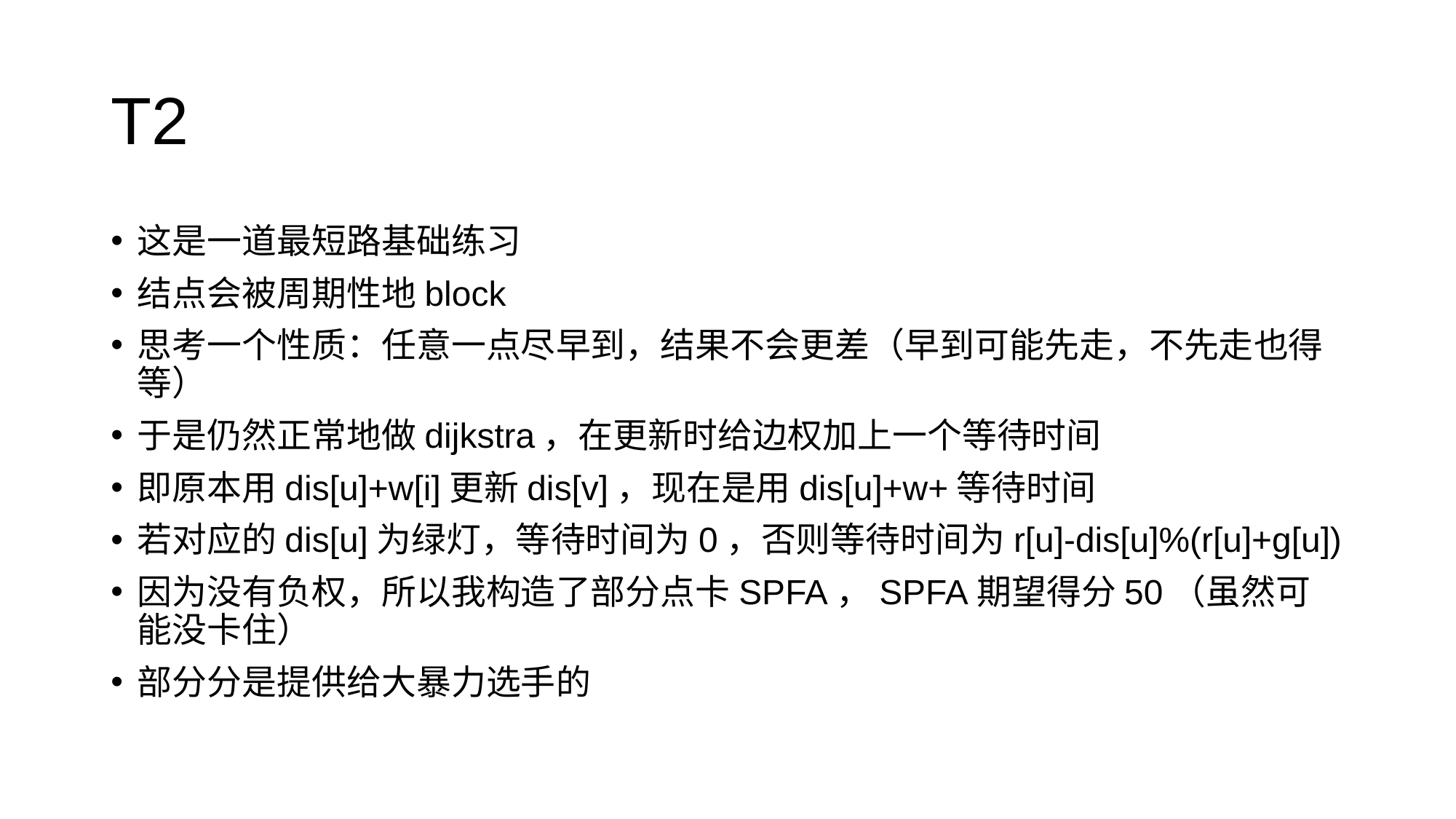

# T2
这是一道最短路基础练习
结点会被周期性地block
思考一个性质：任意一点尽早到，结果不会更差（早到可能先走，不先走也得等）
于是仍然正常地做dijkstra，在更新时给边权加上一个等待时间
即原本用dis[u]+w[i]更新dis[v]，现在是用dis[u]+w+等待时间
若对应的dis[u]为绿灯，等待时间为0，否则等待时间为r[u]-dis[u]%(r[u]+g[u])
因为没有负权，所以我构造了部分点卡SPFA，SPFA期望得分50（虽然可能没卡住）
部分分是提供给大暴力选手的